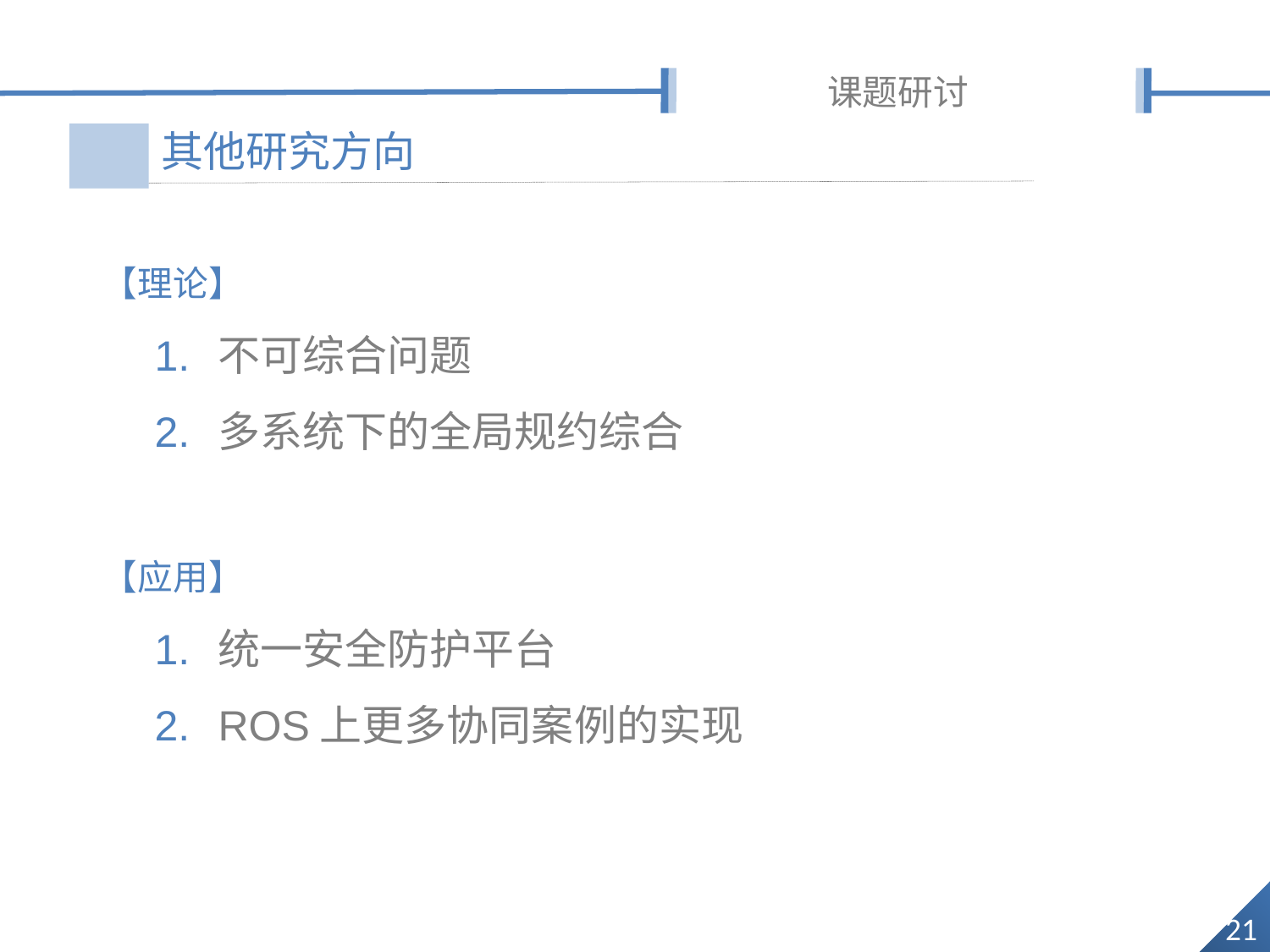

课题研讨
其他研究方向

【理论】
不可综合问题
多系统下的全局规约综合

【应用】
统一安全防护平台
ROS上更多协同案例的实现
21